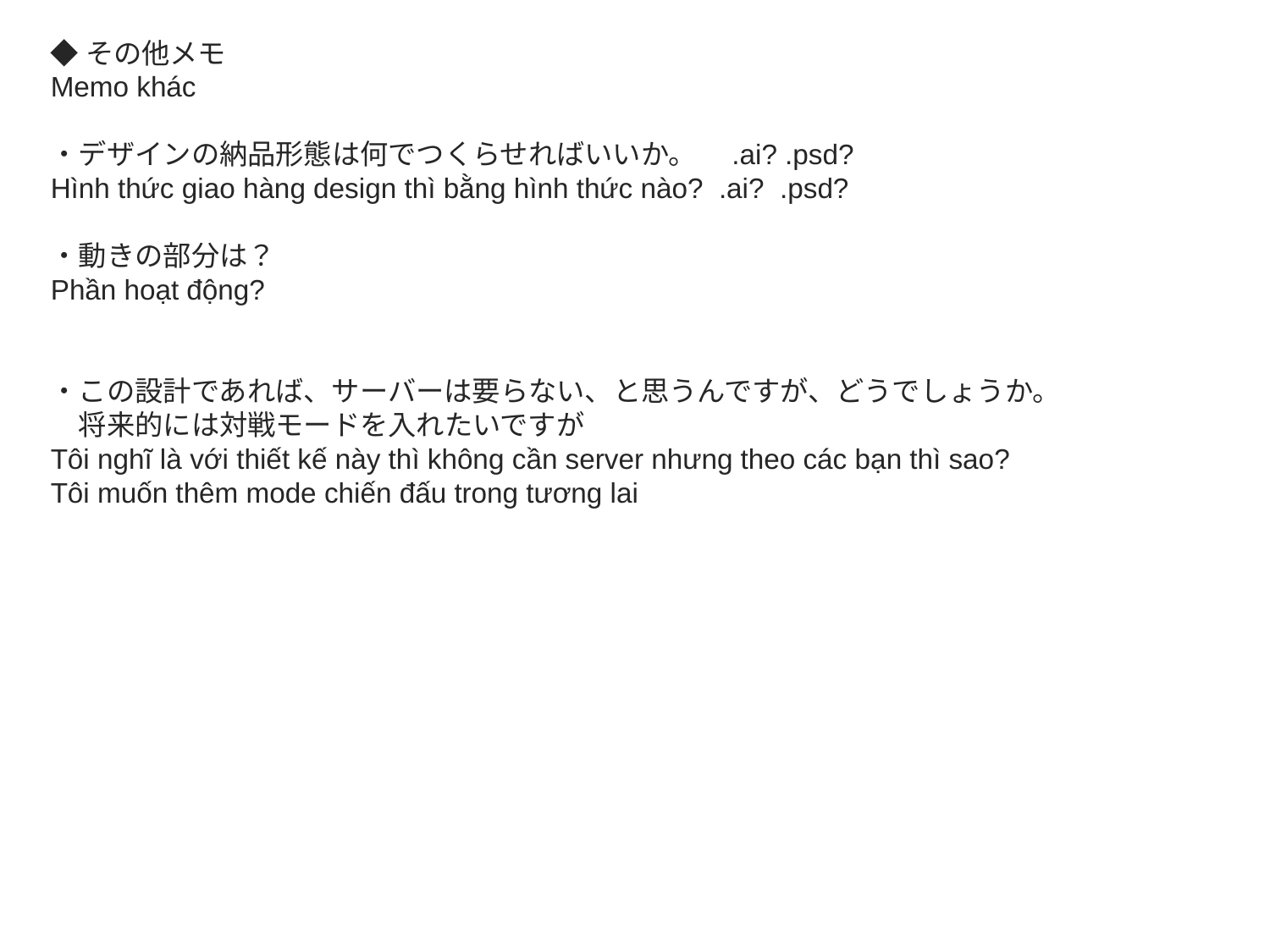

◆その他メモ
Memo khác

・デザインの納品形態は何でつくらせればいいか。　.ai? .psd?
Hình thức giao hàng design thì bằng hình thức nào?  .ai?  .psd?

・動きの部分は？
Phần hoạt động?

・この設計であれば、サーバーは要らない、と思うんですが、どうでしょうか。
　将来的には対戦モードを入れたいですが
Tôi nghĩ là với thiết kế này thì không cần server nhưng theo các bạn thì sao?
Tôi muốn thêm mode chiến đấu trong tương lai